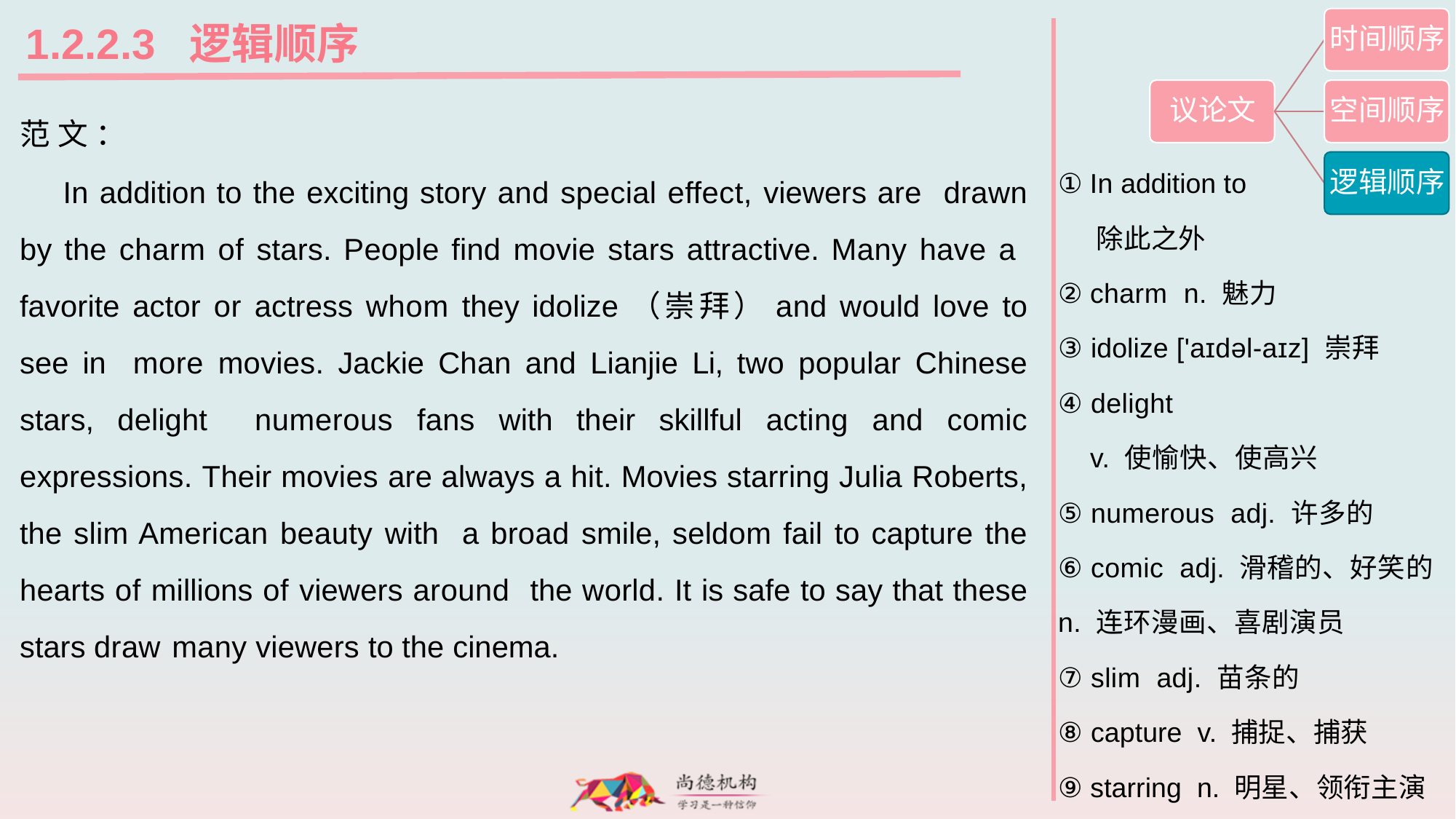

议论文

时间顺序

空间顺序

逻辑顺序
1.2.2.3  逻辑顺序
范 文 ：
    In addition to the exciting story and special effect, viewers are  drawn by the charm of stars. People find movie stars attractive. Many have a  favorite actor or actress whom they idolize（崇拜）and would love to see in  more movies. Jackie Chan and Lianjie Li, two popular Chinese stars, delight  numerous fans with their skillful acting and comic expressions. Their movies are always a hit. Movies starring Julia Roberts, the slim American beauty with  a broad smile, seldom fail to capture the hearts of millions of viewers around  the world. It is safe to say that these stars draw many viewers to the cinema.
① In addition to
     除此之外
② charm  n. 魅力
③ idolize ['aɪdəl-aɪz] 崇拜
④ delight
    v. 使愉快、使高兴
⑤ numerous  adj. 许多的
⑥ comic  adj. 滑稽的、好笑的
n. 连环漫画、喜剧演员
⑦ slim  adj. 苗条的
⑧ capture  v. 捕捉、捕获
⑨ starring  n. 明星、领衔主演